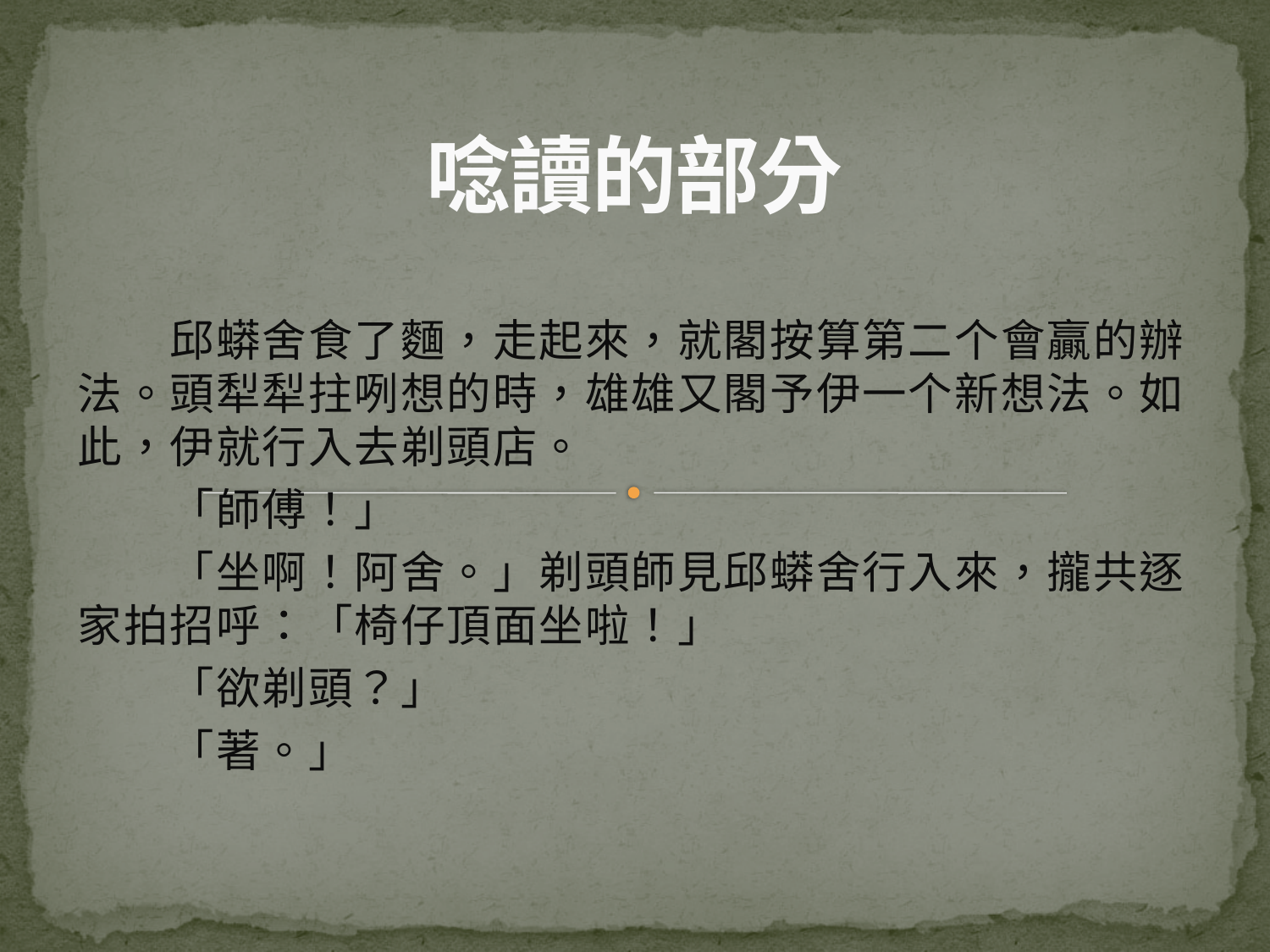

# 唸讀的部分
　　邱蟒舍食了麵，走起來，就閣按算第二个會贏的辦法。頭犁犁拄咧想的時，雄雄又閣予伊一个新想法。如此，伊就行入去剃頭店。
　　「師傅！」
　　「坐啊！阿舍。」剃頭師見邱蟒舍行入來，攏共逐家拍招呼：「椅仔頂面坐啦！」
　　「欲剃頭？」
　　「著。」